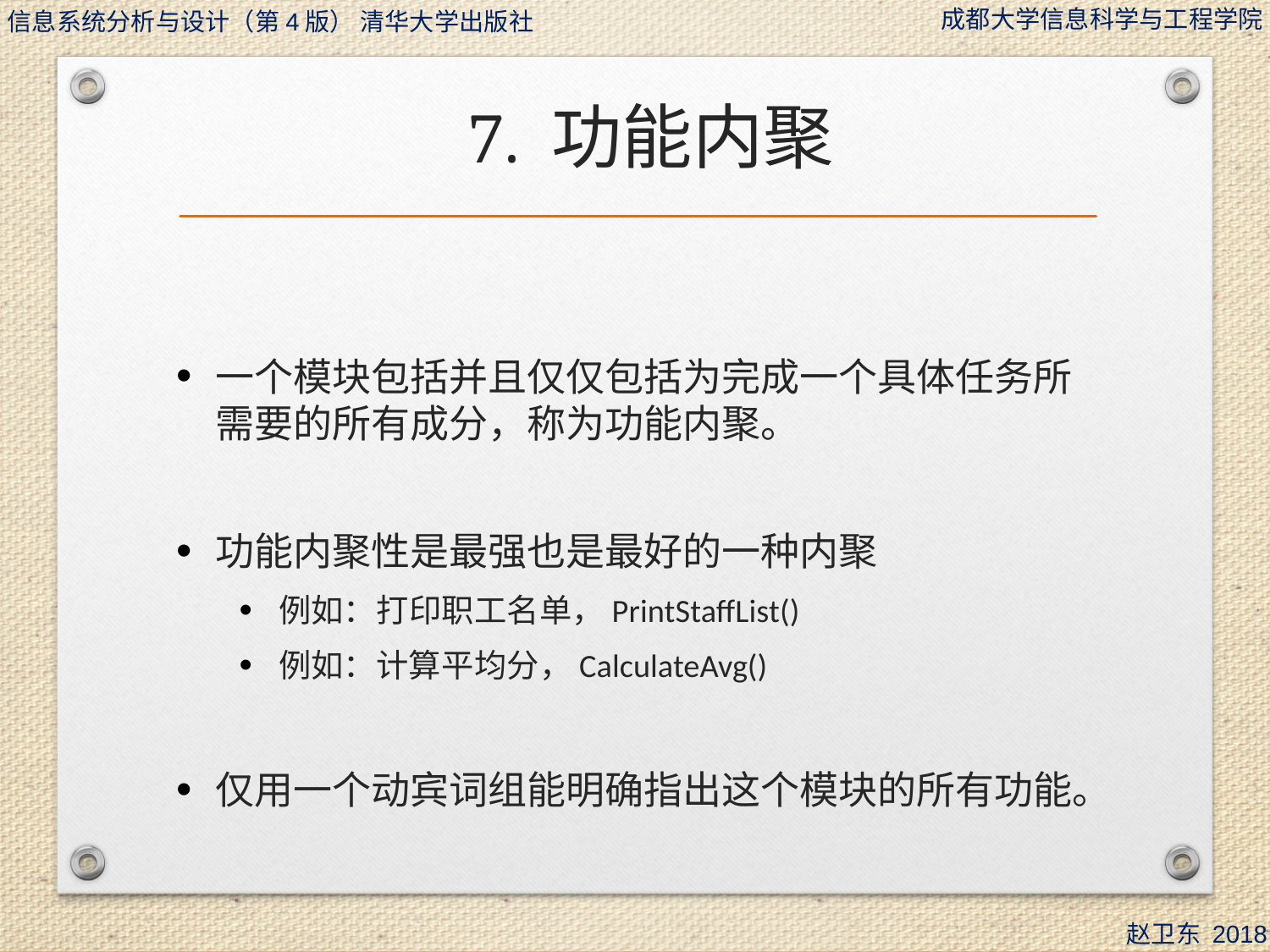

# 7. 功能内聚
一个模块包括并且仅仅包括为完成一个具体任务所需要的所有成分，称为功能内聚。

功能内聚性是最强也是最好的一种内聚
例如：打印职工名单，PrintStaffList()
例如：计算平均分，CalculateAvg()

仅用一个动宾词组能明确指出这个模块的所有功能。